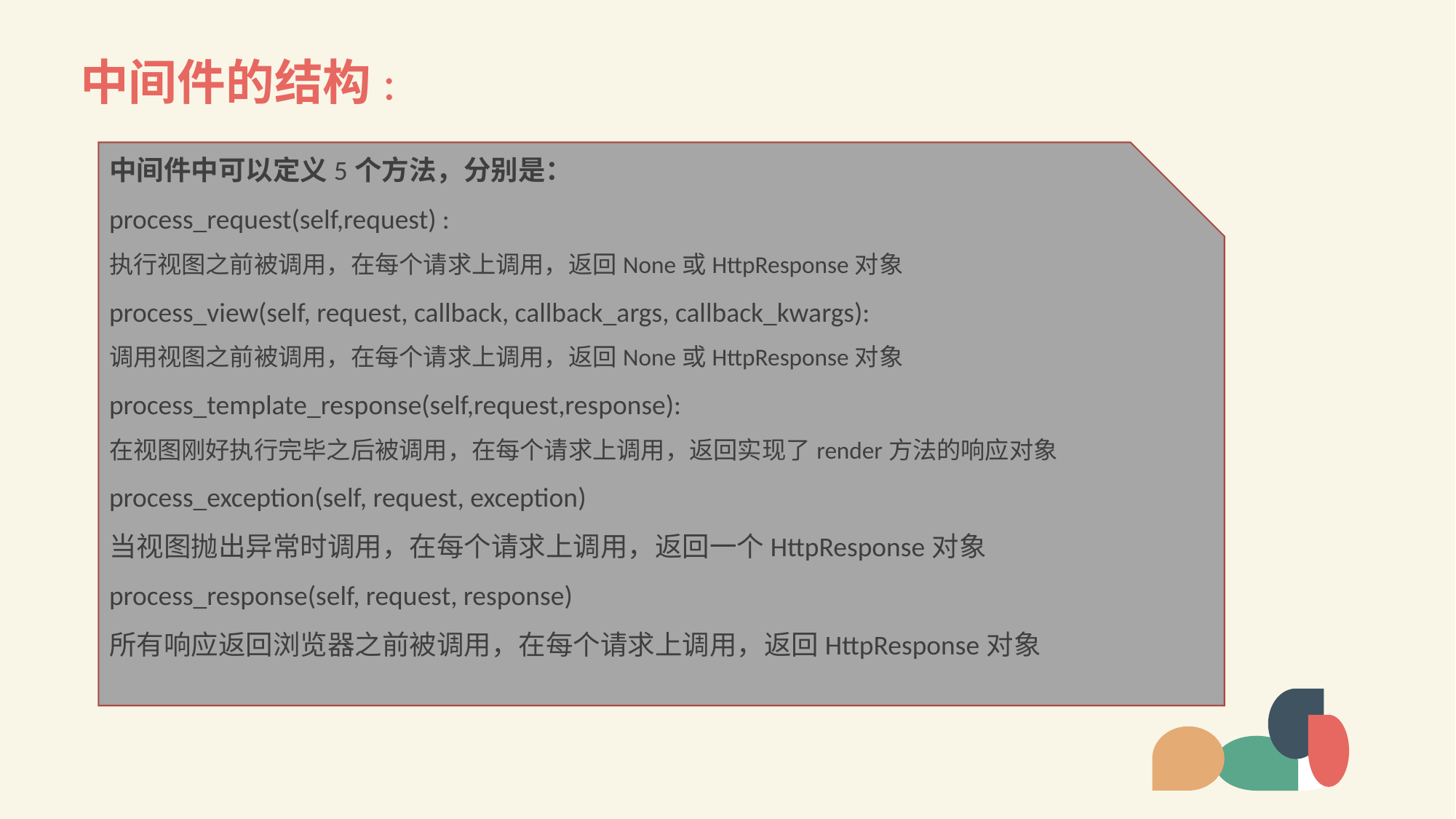

# 中间件的结构:
中间件中可以定义5个方法，分别是：
process_request(self,request) :
执行视图之前被调用，在每个请求上调用，返回None或HttpResponse对象
process_view(self, request, callback, callback_args, callback_kwargs):
调用视图之前被调用，在每个请求上调用，返回None或HttpResponse对象
process_template_response(self,request,response):
在视图刚好执行完毕之后被调用，在每个请求上调用，返回实现了render方法的响应对象
process_exception(self, request, exception)
当视图抛出异常时调用，在每个请求上调用，返回一个HttpResponse对象
process_response(self, request, response)
所有响应返回浏览器之前被调用，在每个请求上调用，返回HttpResponse对象

LOREM